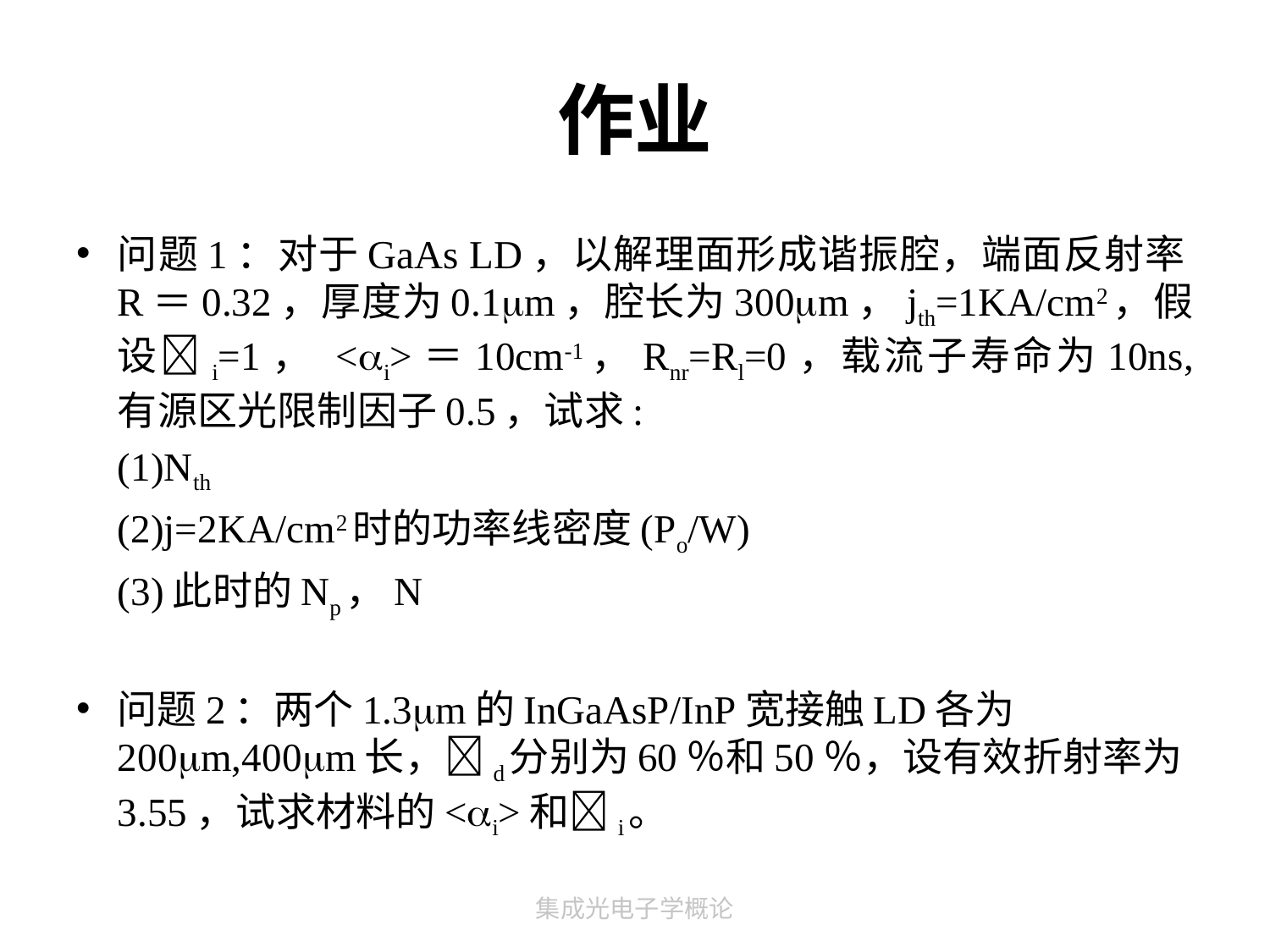

# 作业
问题1：对于GaAs LD，以解理面形成谐振腔，端面反射率R＝0.32，厚度为0.1μm，腔长为300μm，jth=1KA/cm2，假设ηi=1， <αi>＝10cm-1，Rnr=Rl=0，载流子寿命为10ns, 有源区光限制因子0.5，试求:
(1)Nth
(2)j=2KA/cm2时的功率线密度(Po/W)
(3)此时的Np，N

问题2：两个1.3μm的InGaAsP/InP宽接触LD各为200μm,400μm长，ηd分别为60％和50％，设有效折射率为3.55，试求材料的<αi>和ηi。

集成光电子学概论
68